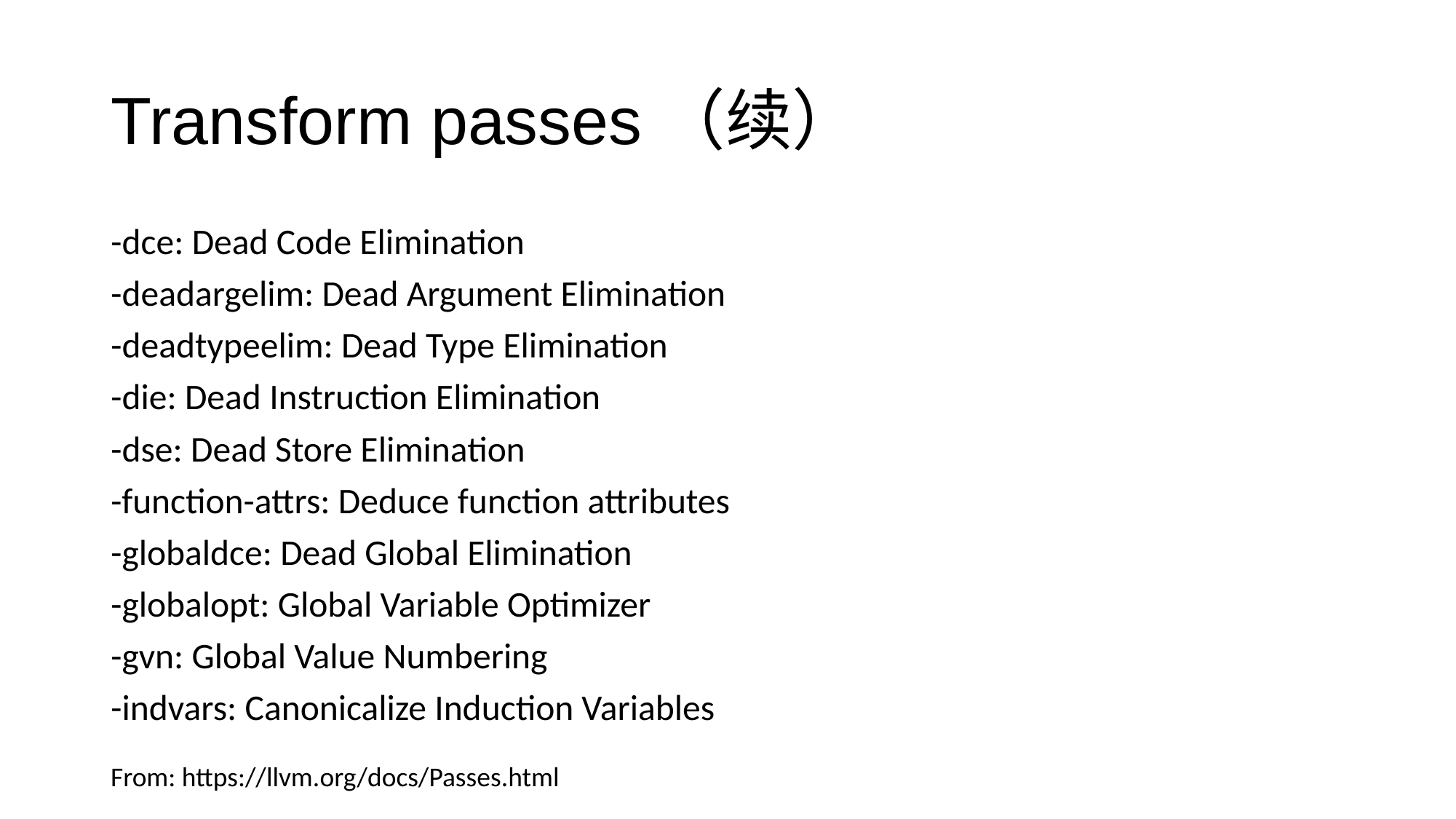

# Transform passes（续）
-dce: Dead Code Elimination
-deadargelim: Dead Argument Elimination
-deadtypeelim: Dead Type Elimination
-die: Dead Instruction Elimination
-dse: Dead Store Elimination
-function-attrs: Deduce function attributes
-globaldce: Dead Global Elimination
-globalopt: Global Variable Optimizer
-gvn: Global Value Numbering
-indvars: Canonicalize Induction Variables
From: https://llvm.org/docs/Passes.html